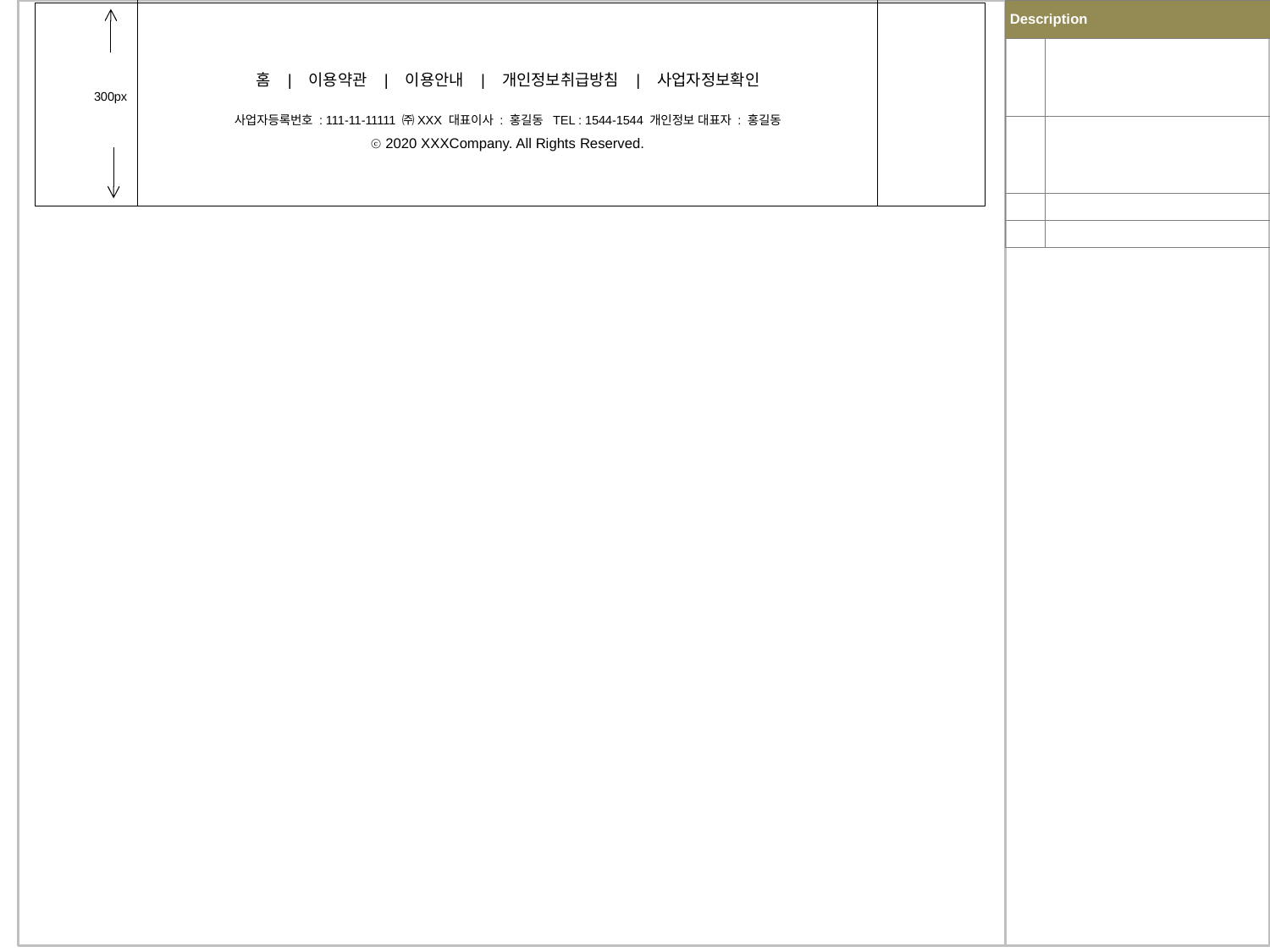

| Description |  |
| --- | --- |
|  |  |
|  |  |
|  |  |
|  |  |

홈   |   이용약관   |   이용안내   |   개인정보취급방침   |   사업자정보확인
300px
사업자등록번호 : 111-11-11111 ㈜XXX 대표이사 : 홍길동  TEL : 1544-1544 개인정보 대표자 : 홍길동
ⓒ 2020 XXXCompany. All Rights Reserved.